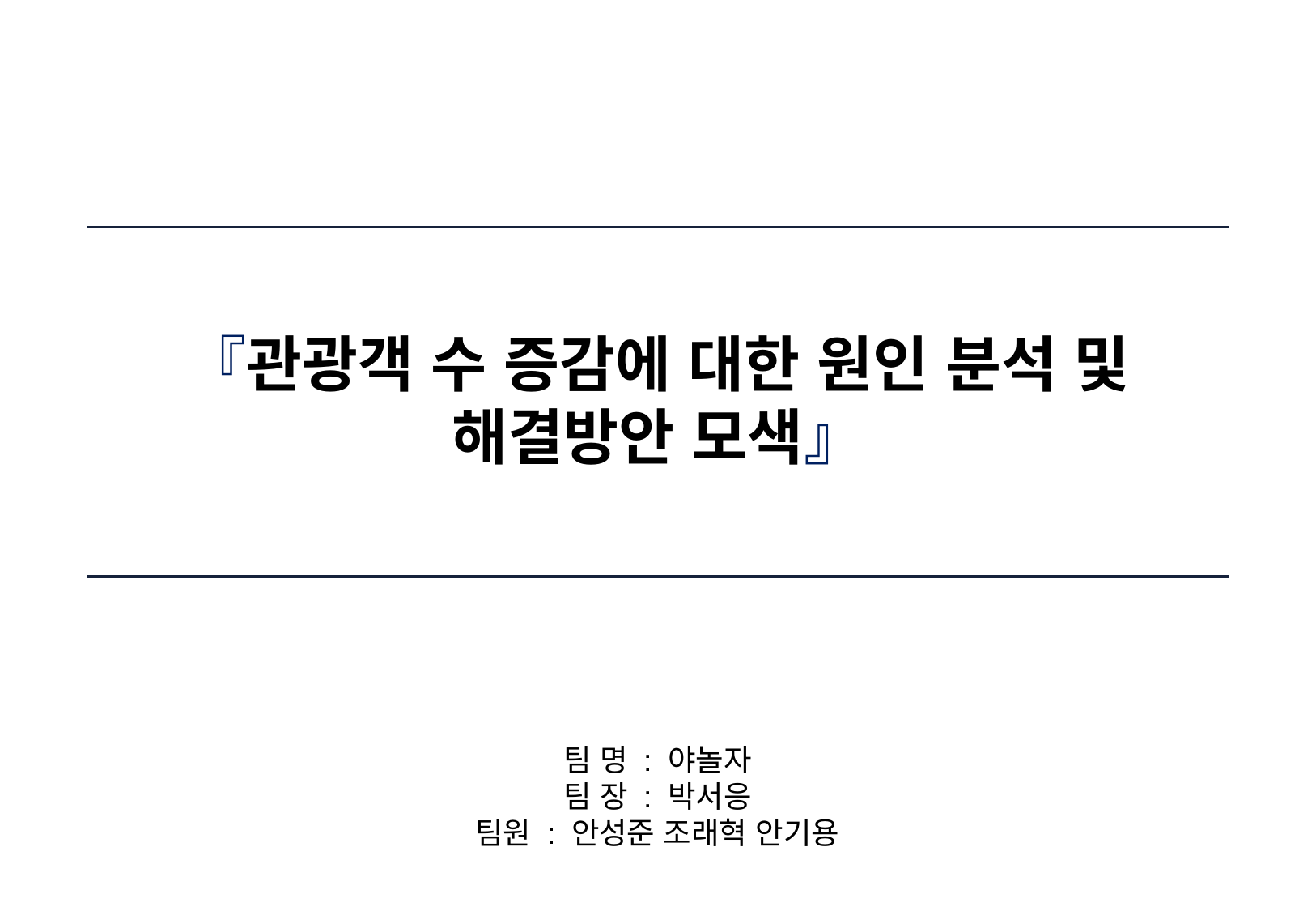

『관광객 수 증감에 대한 원인 분석 및 해결방안 모색』

팀 명 : 야놀자
팀 장 : 박서응
팀원 : 안성준 조래혁 안기용